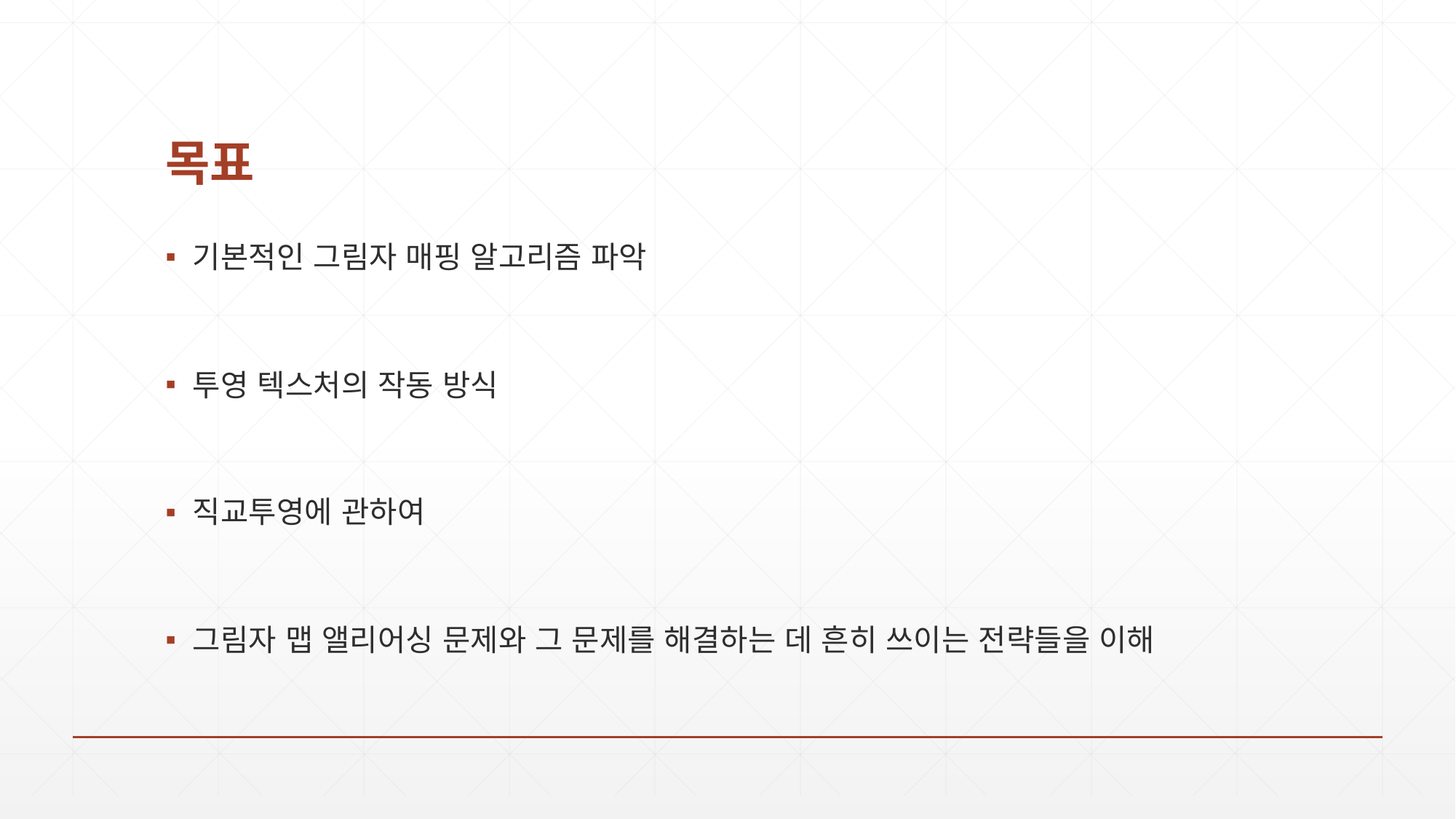

# 목표
기본적인 그림자 매핑 알고리즘 파악

투영 텍스처의 작동 방식

직교투영에 관하여

그림자 맵 앨리어싱 문제와 그 문제를 해결하는 데 흔히 쓰이는 전략들을 이해